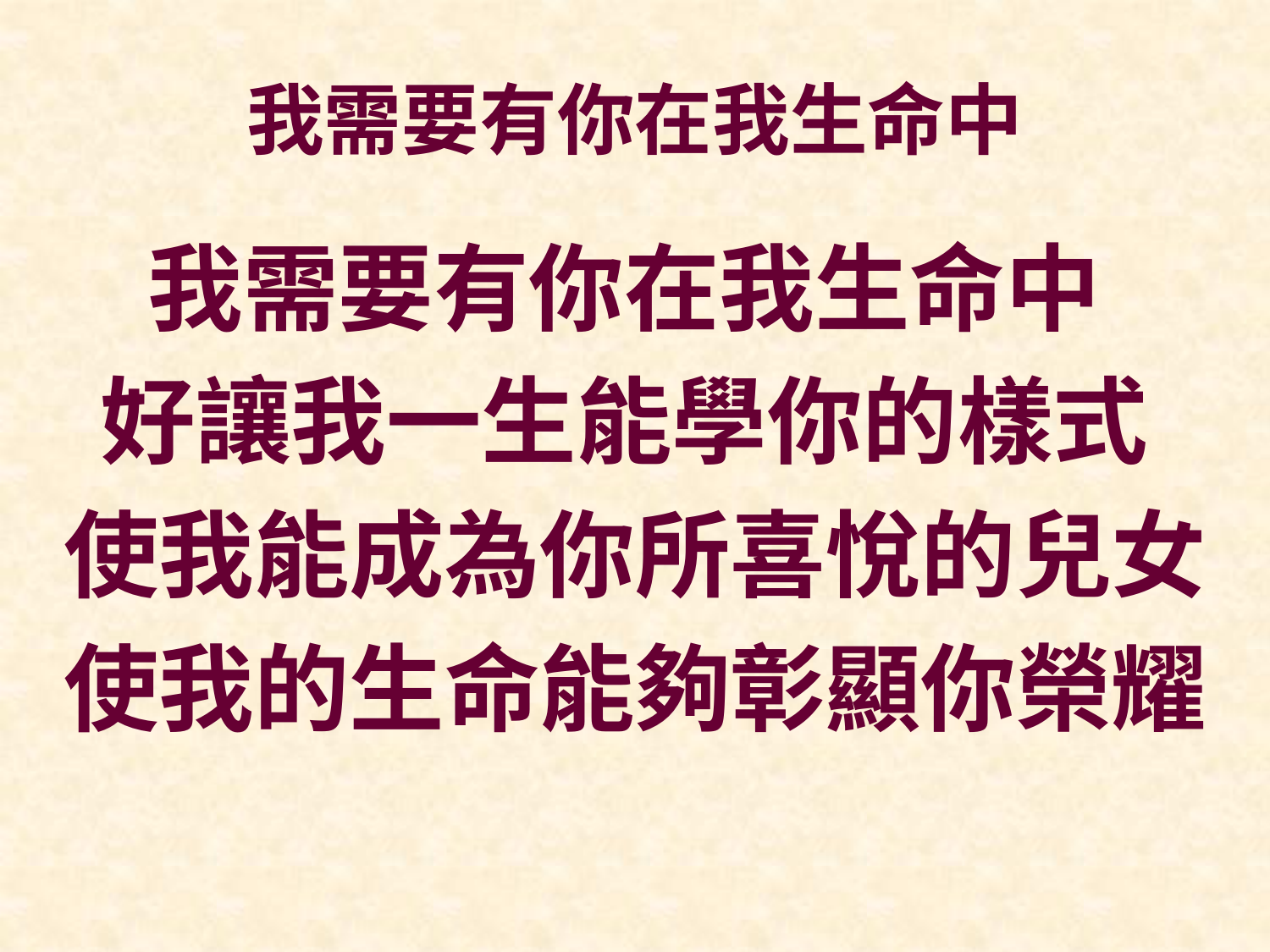

# 我需要有你在我生命中
我需要有你在我生命中
好讓我一生能學你的樣式
使我能成為你所喜悅的兒女
使我的生命能夠彰顯你榮耀